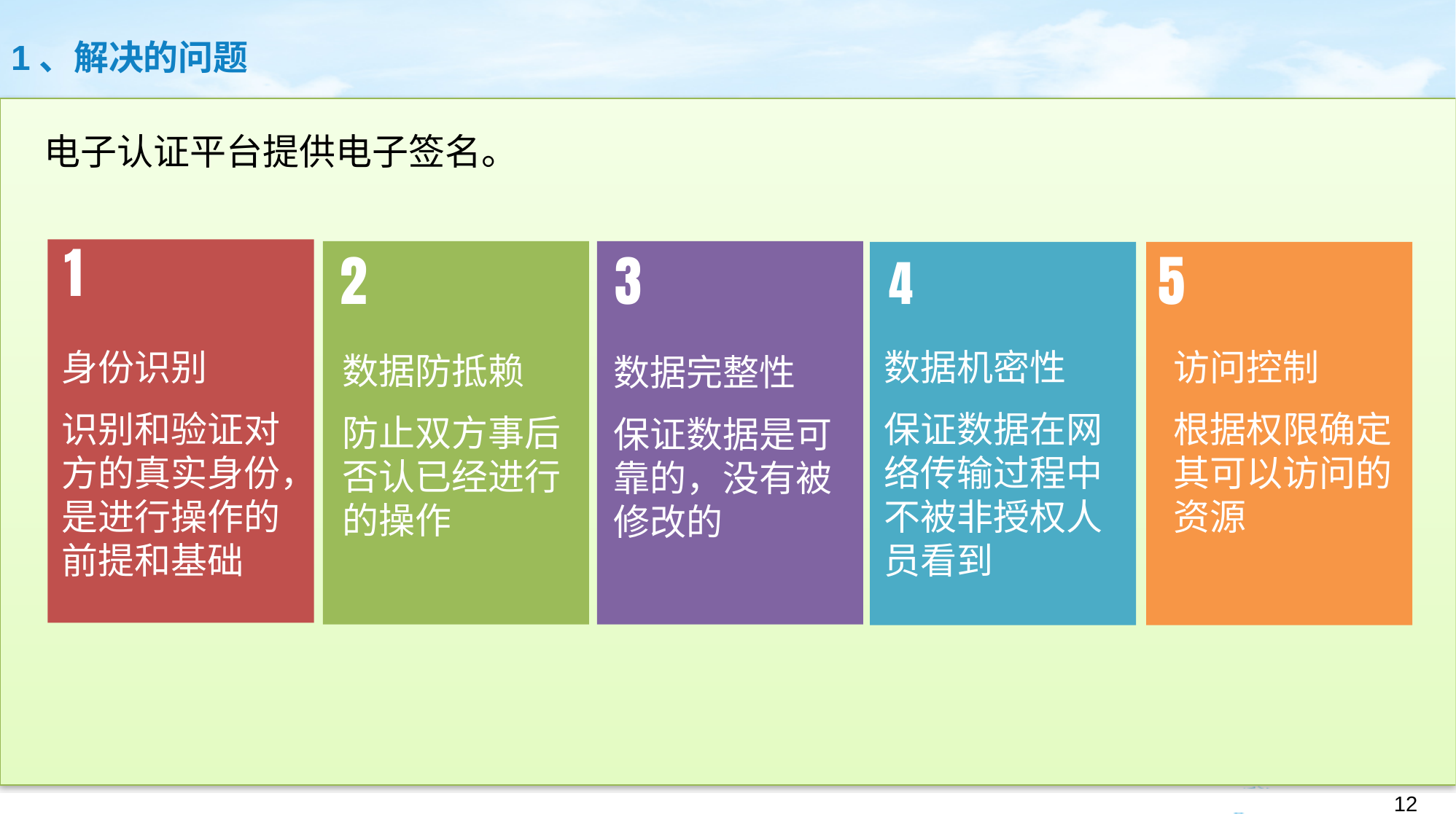

1、解决的问题
   电子认证平台提供电子签名。

1

2

3

5

4
身份识别
识别和验证对方的真实身份，是进行操作的前提和基础
数据机密性
保证数据在网络传输过程中不被非授权人员看到
访问控制
根据权限确定其可以访问的资源
数据防抵赖
防止双方事后否认已经进行的操作
数据完整性
保证数据是可靠的，没有被修改的
12